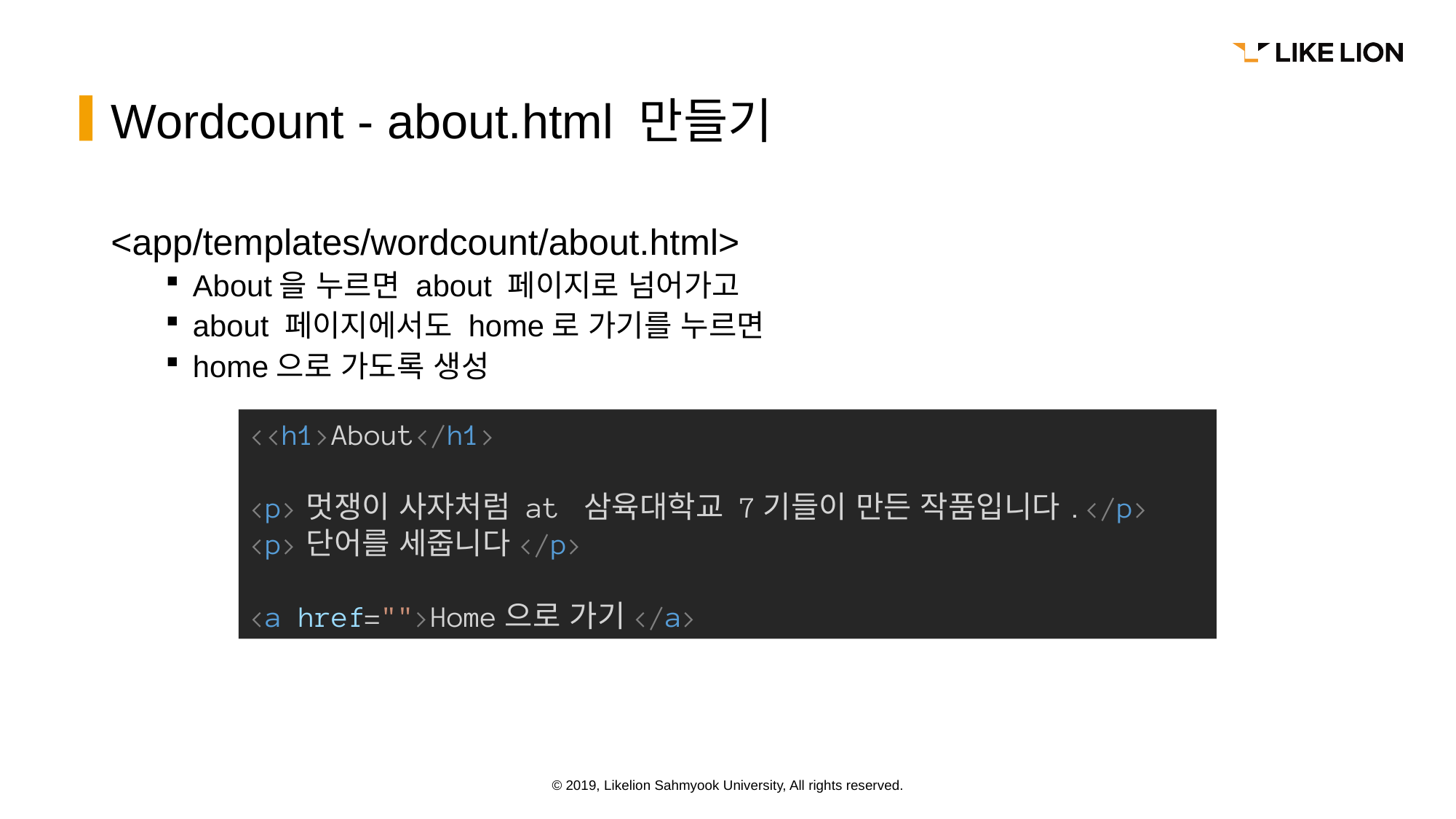

# Wordcount - about.html 만들기
<app/templates/wordcount/about.html>
About을 누르면 about 페이지로 넘어가고
about 페이지에서도 home로 가기를 누르면
home으로 가도록 생성

<<h1>About</h1>
<p>멋쟁이 사자처럼 at 삼육대학교 7기들이 만든 작품입니다.</p>
<p>단어를 세줍니다</p>
<a href="">Home으로 가기</a>